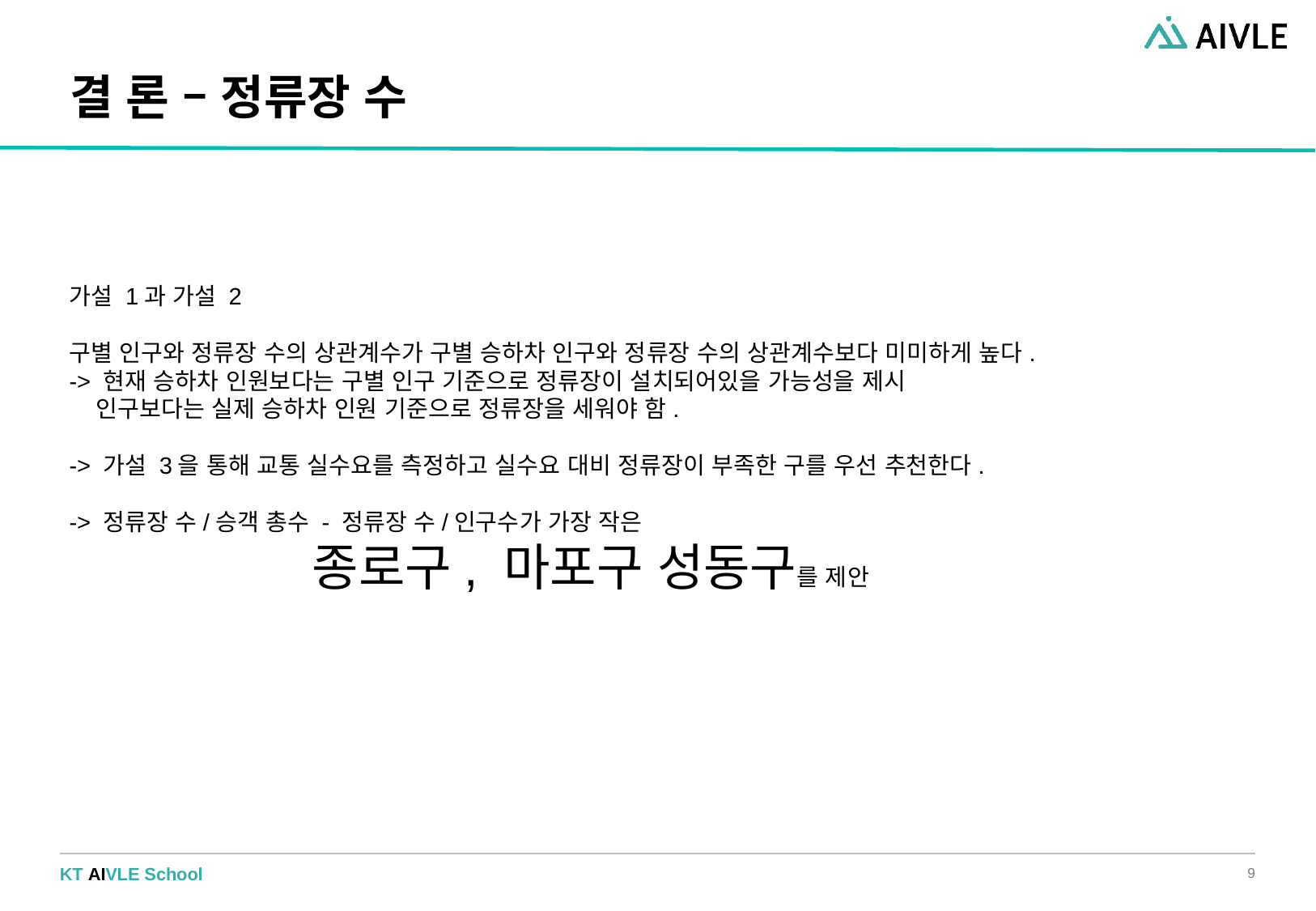

# 결 론 – 정류장 수
가설 1과 가설 2
구별 인구와 정류장 수의 상관계수가 구별 승하차 인구와 정류장 수의 상관계수보다 미미하게 높다.
-> 현재 승하차 인원보다는 구별 인구 기준으로 정류장이 설치되어있을 가능성을 제시
    인구보다는 실제 승하차 인원 기준으로 정류장을 세워야 함.

-> 가설 3을 통해 교통 실수요를 측정하고 실수요 대비 정류장이 부족한 구를 우선 추천한다.
-> 정류장 수/승객 총수 - 정류장 수/인구수가 가장 작은
		종로구, 마포구 성동구를 제안